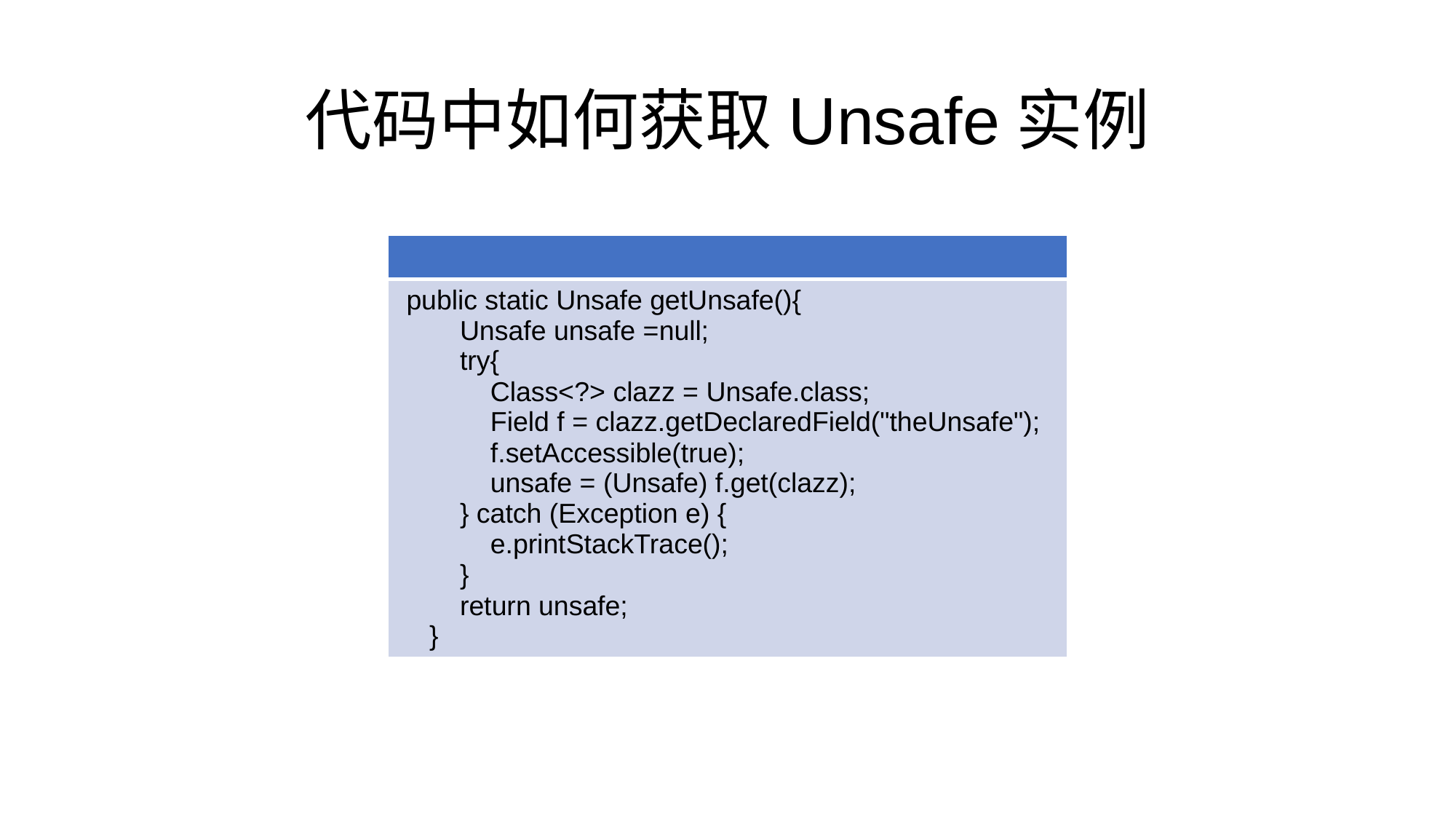

# 代码中如何获取Unsafe实例
|  |
| --- |
| public static Unsafe getUnsafe(){ Unsafe unsafe =null; try{ Class<?> clazz = Unsafe.class; Field f = clazz.getDeclaredField("theUnsafe"); f.setAccessible(true); unsafe = (Unsafe) f.get(clazz); } catch (Exception e) { e.printStackTrace(); } return unsafe; } |